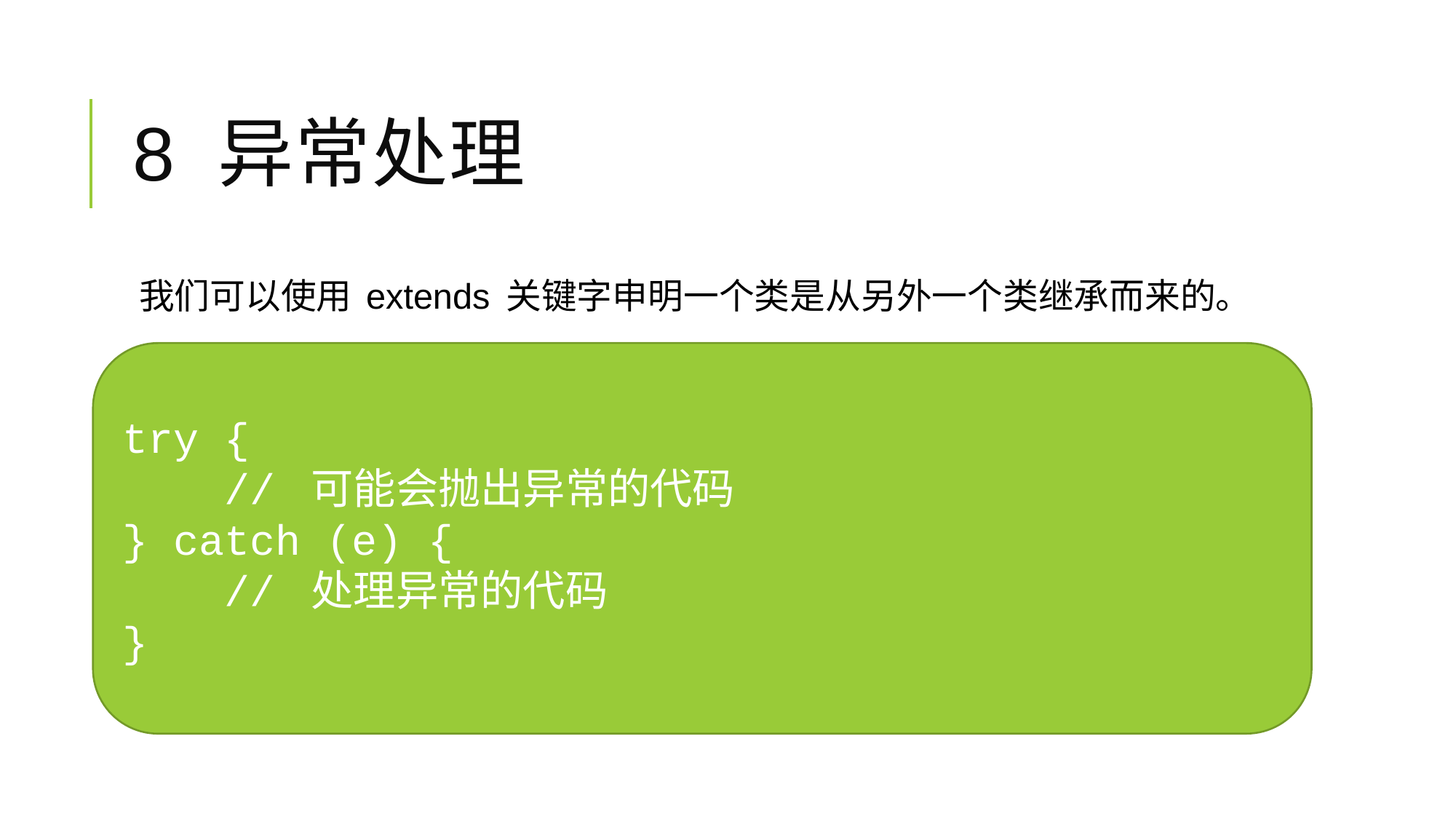

# 8 异常处理
我们可以使用 extends 关键字申明一个类是从另外一个类继承而来的。

try {
    // 可能会抛出异常的代码
} catch (e) {
    // 处理异常的代码
}